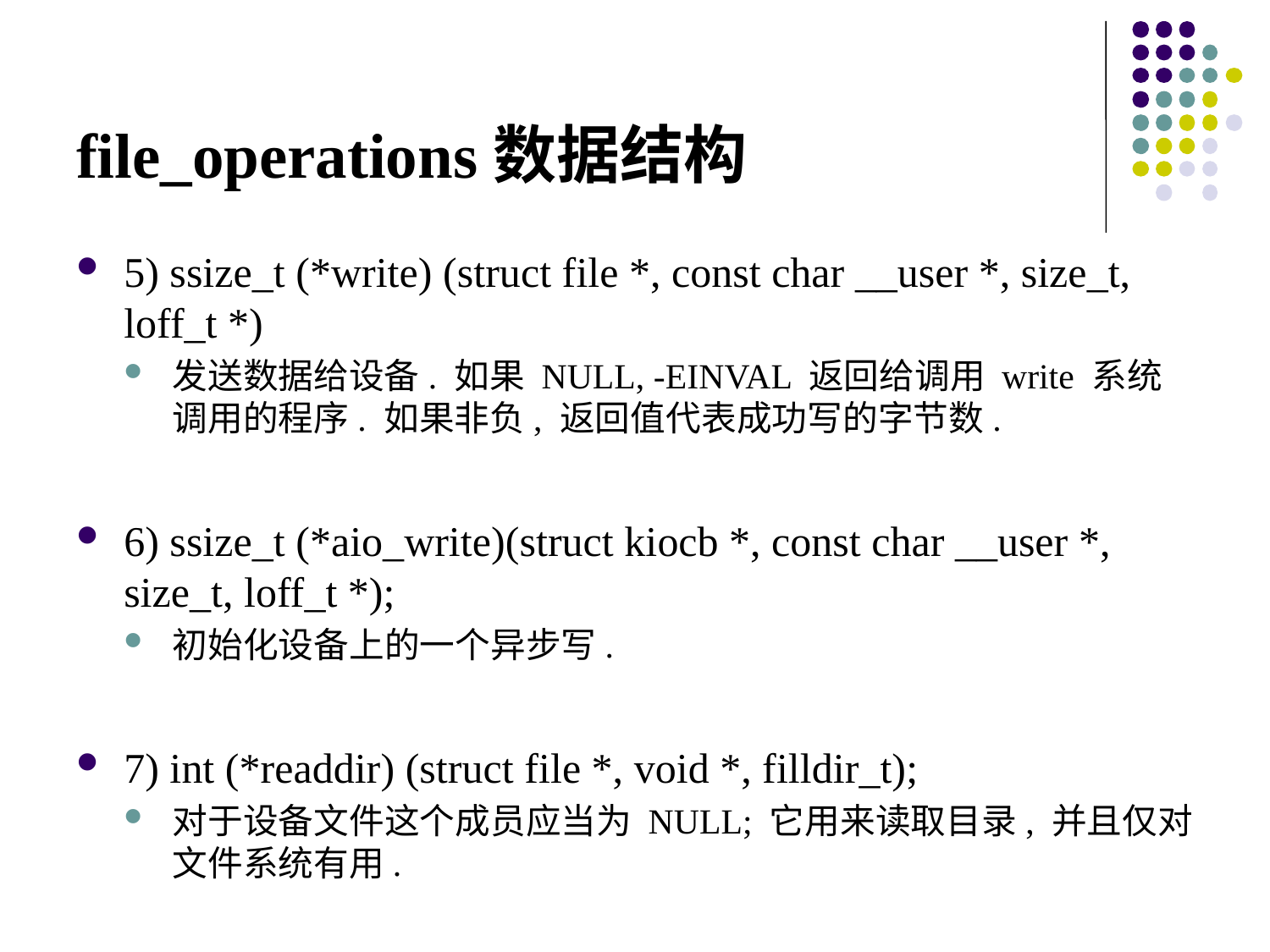

# file_operations数据结构
5) ssize_t (*write) (struct file *, const char __user *, size_t, loff_t *)
发送数据给设备. 如果 NULL, -EINVAL 返回给调用 write 系统调用的程序. 如果非负, 返回值代表成功写的字节数.

6) ssize_t (*aio_write)(struct kiocb *, const char __user *, size_t, loff_t *);
初始化设备上的一个异步写.

7) int (*readdir) (struct file *, void *, filldir_t);
对于设备文件这个成员应当为 NULL; 它用来读取目录, 并且仅对文件系统有用.